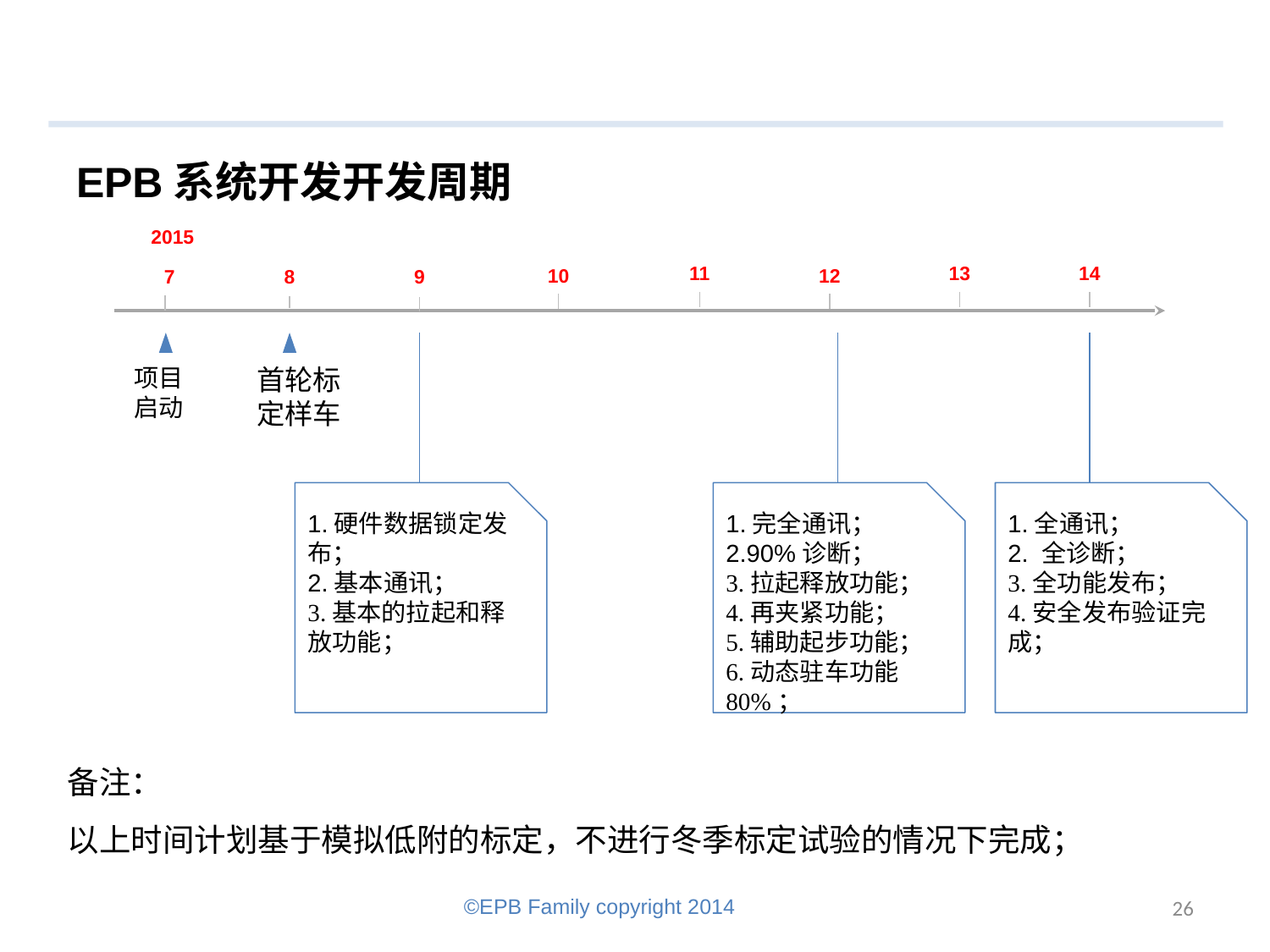

EPB系统开发开发周期
2015
13
14
11
10
12
9
8
7

项目启动
首轮标定样车
1.硬件数据锁定发布；
2.基本通讯；
3.基本的拉起和释放功能；
1.完全通讯；
2.90%诊断；
3.拉起释放功能；
4.再夹紧功能；
5.辅助起步功能；
6.动态驻车功能80%；
1.全通讯；
2. 全诊断；
3.全功能发布；
4.安全发布验证完成；
备注：
以上时间计划基于模拟低附的标定，不进行冬季标定试验的情况下完成；
26